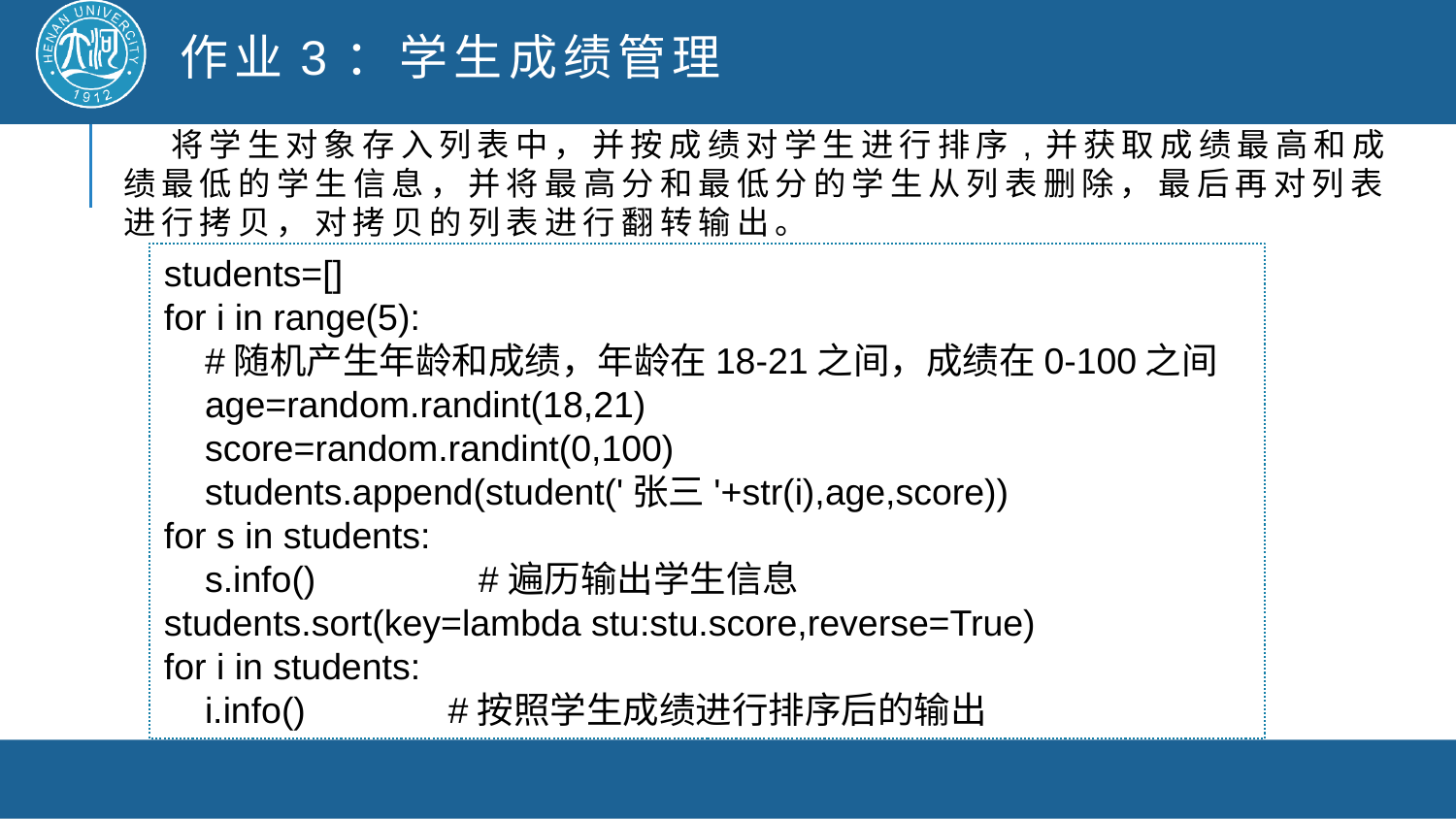

作业3：学生成绩管理
   将学生对象存入列表中，并按成绩对学生进行排序,并获取成绩最高和成绩最低的学生信息，并将最高分和最低分的学生从列表删除，最后再对列表进行拷贝，对拷贝的列表进行翻转输出。
students=[]
for i in range(5):
    #随机产生年龄和成绩，年龄在18-21之间，成绩在0-100之间
    age=random.randint(18,21)
    score=random.randint(0,100)
    students.append(student('张三'+str(i),age,score))
for s in students:
    s.info()                #遍历输出学生信息
students.sort(key=lambda stu:stu.score,reverse=True)
for i in students:
    i.info()              #按照学生成绩进行排序后的输出